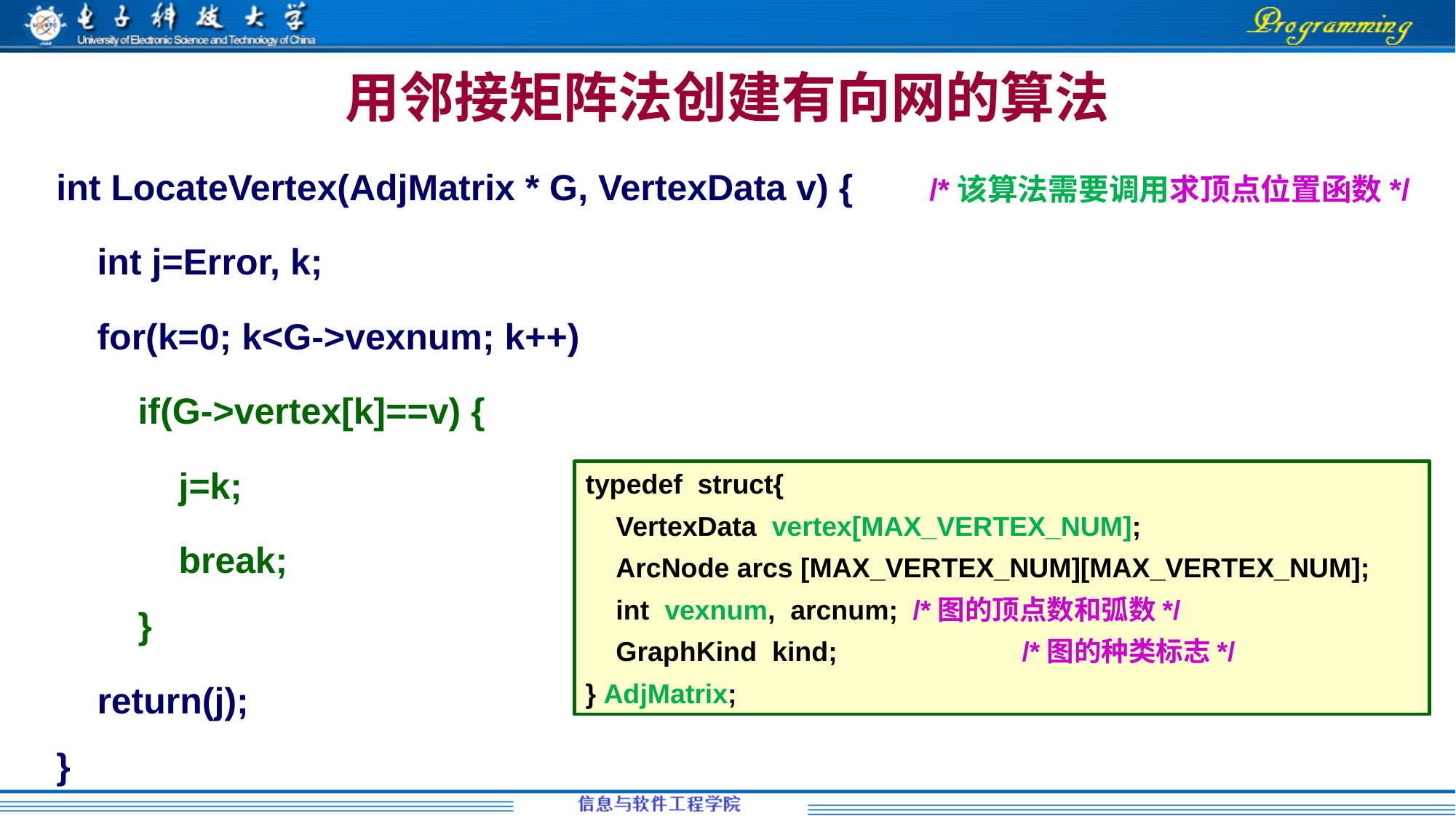

# 用邻接矩阵法创建有向网的算法
int LocateVertex(AdjMatrix * G, VertexData v) {	/*该算法需要调用求顶点位置函数*/
    int j=Error, k;
    for(k=0; k<G->vexnum; k++)
        if(G->vertex[k]==v) {
            j=k;
            break;
        }
    return(j);
}
typedef  struct{
    VertexData  vertex[MAX_VERTEX_NUM];
    ArcNode arcs [MAX_VERTEX_NUM][MAX_VERTEX_NUM];
    int  vexnum,  arcnum;	/*图的顶点数和弧数*/
    GraphKind  kind;		/*图的种类标志*/
} AdjMatrix;